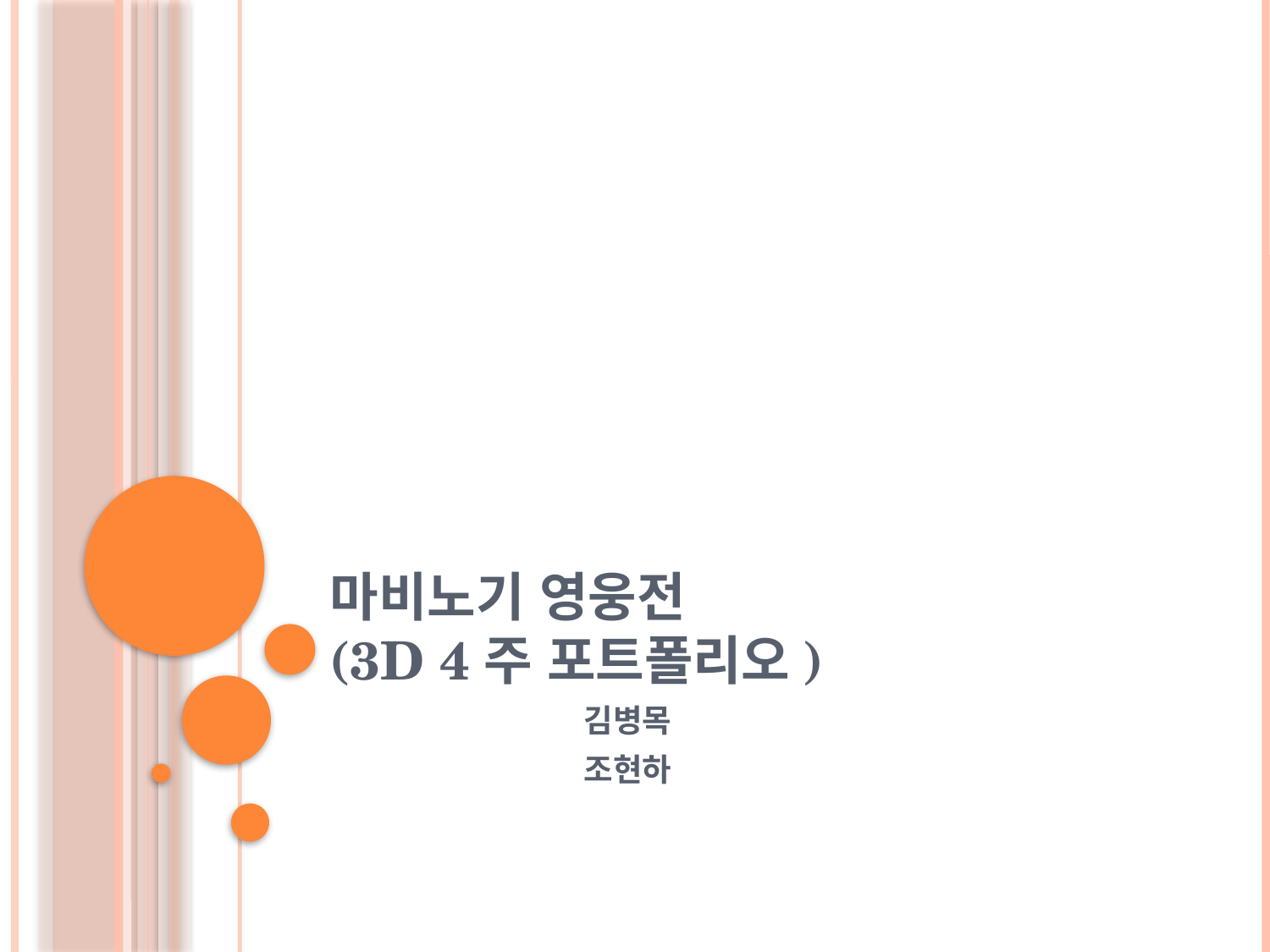

# 마비노기 영웅전 (3D 4주 포트폴리오)
		김병목
		조현하